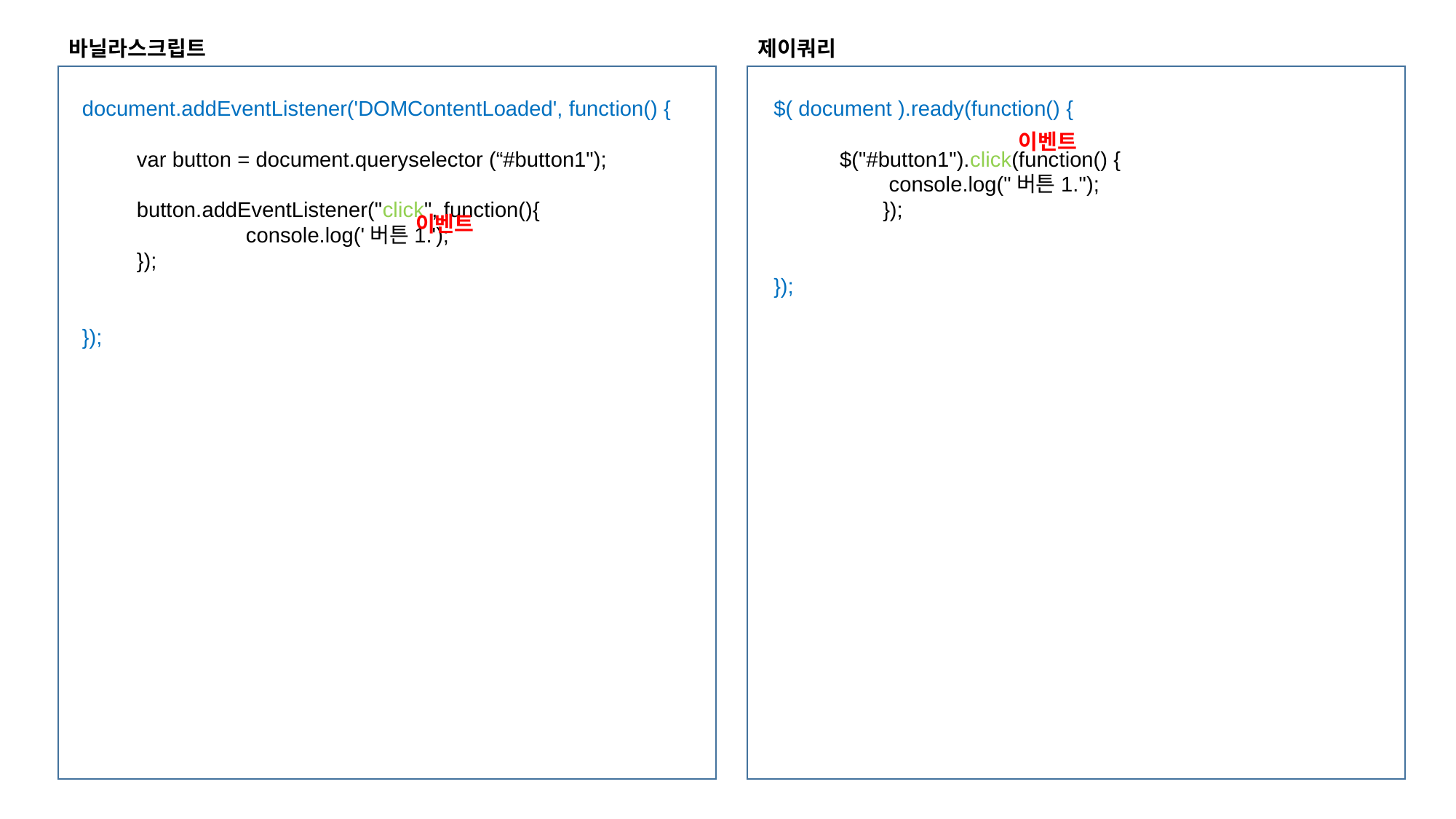

바닐라스크립트
제이쿼리

document.addEventListener('DOMContentLoaded', function() {

var button = document.queryselector (“#button1");

button.addEventListener("click", function(){
    	console.log('버튼1.');
});

});
$( document ).ready(function() {

           $("#button1").click(function() {
	 console.log("버튼1.");
	});

});
이벤트
이벤트